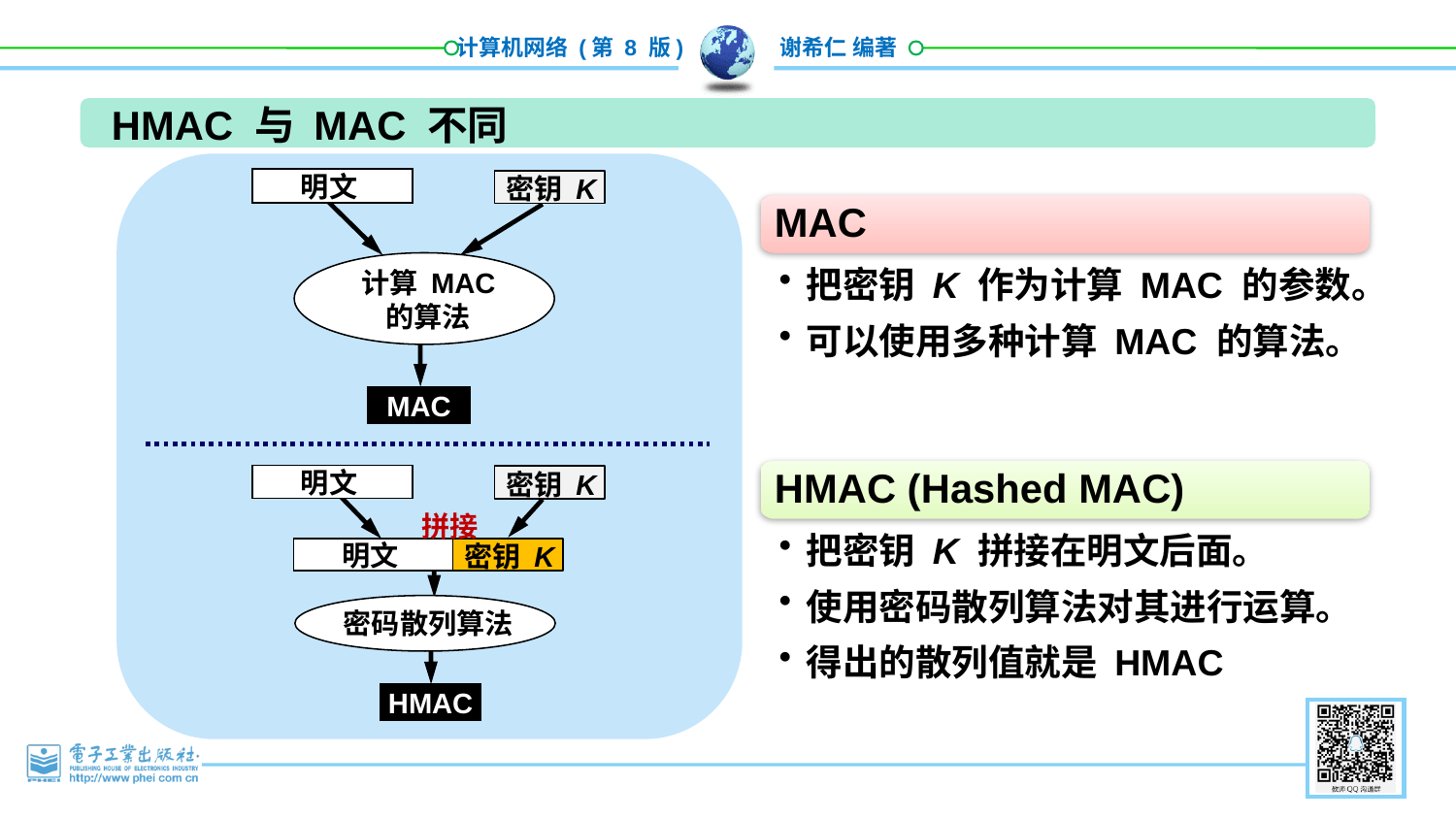

HMAC 与 MAC 不同

密钥 K
明文

计算 MAC
的算法

MAC
MAC
把密钥 K 作为计算 MAC 的参数。
可以使用多种计算 MAC 的算法。
HMAC (Hashed MAC)
把密钥 K 拼接在明文后面。
使用密码散列算法对其进行运算。
得出的散列值就是 HMAC
密钥 K

明文

拼接

密钥 K
明文

密码散列算法

HMAC